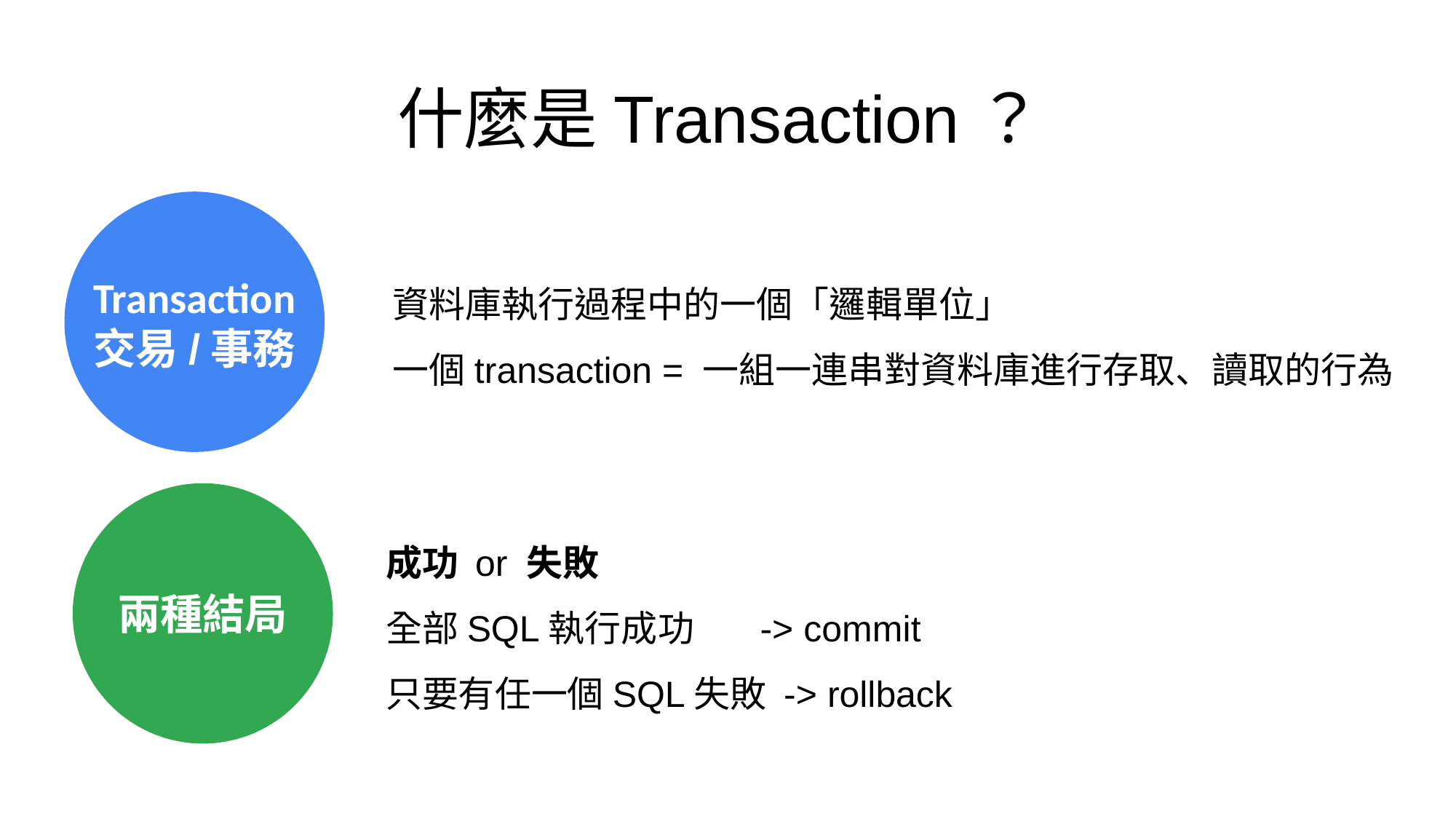

# 什麼是Transaction？

Transaction
交易/事務
資料庫執行過程中的一個「邏輯單位」
一個transaction = 一組一連串對資料庫進行存取、讀取的行為

兩種結局
成功 or 失敗
全部SQL執行成功       -> commit
只要有任一個SQL失敗 -> rollback